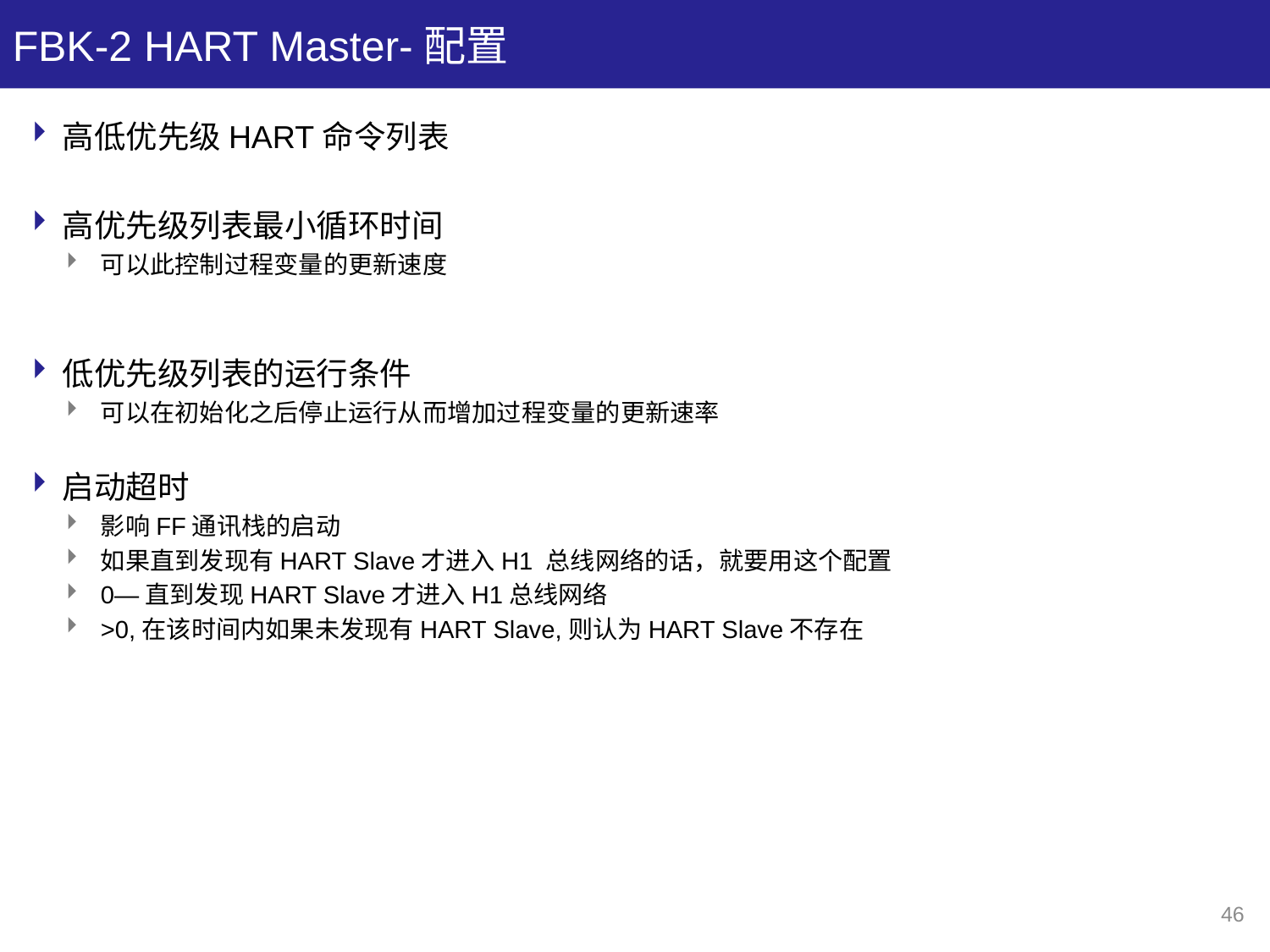

# FBK-2 HART Master-配置
高低优先级HART命令列表

高优先级列表最小循环时间
可以此控制过程变量的更新速度

低优先级列表的运行条件
可以在初始化之后停止运行从而增加过程变量的更新速率

启动超时
影响FF通讯栈的启动
如果直到发现有HART Slave才进入H1 总线网络的话，就要用这个配置
0—直到发现HART Slave才进入H1总线网络
>0,在该时间内如果未发现有HART Slave,则认为HART Slave不存在

46